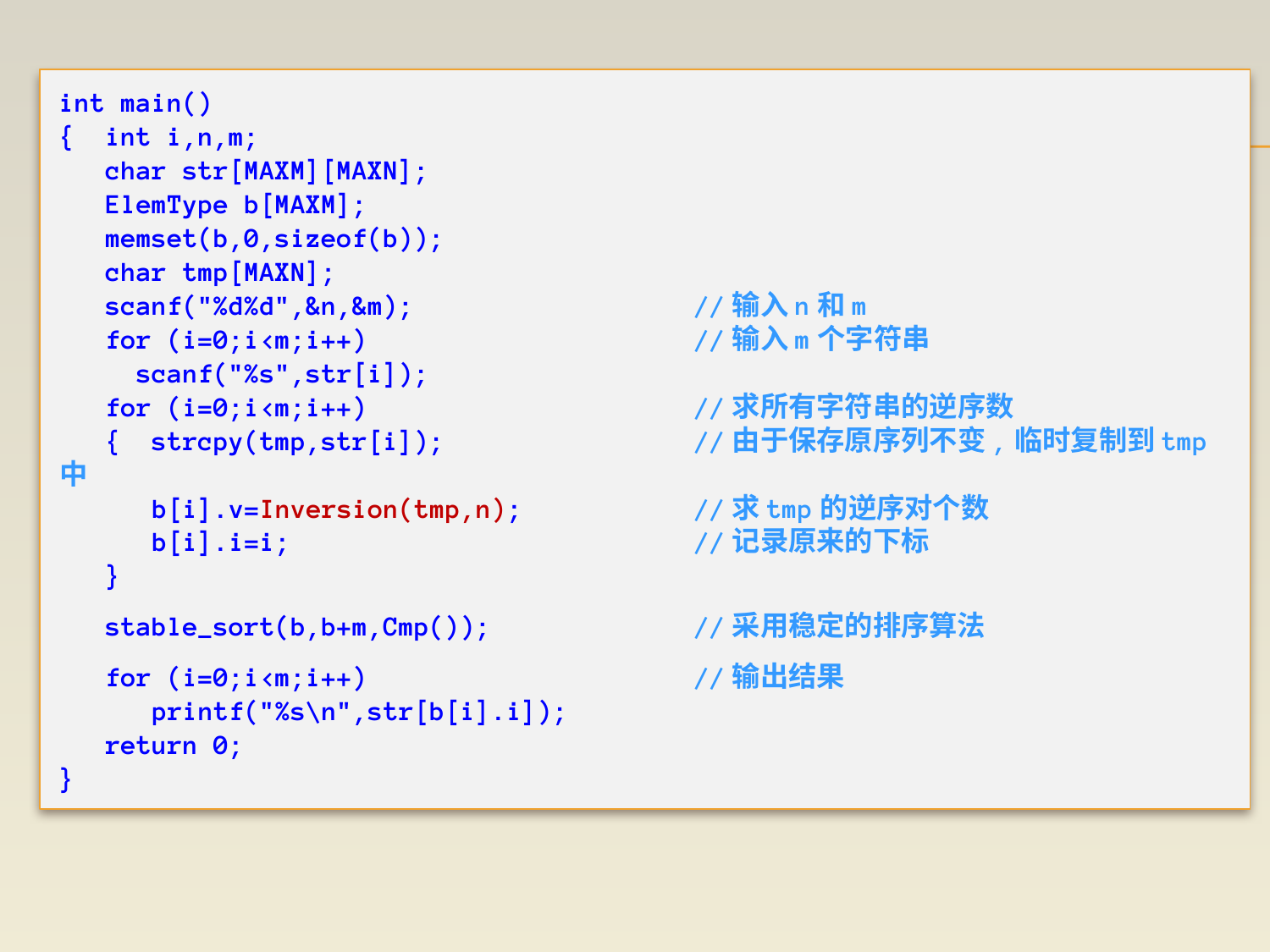

int main()
{  int i,n,m;
   char str[MAXM][MAXN];
   ElemType b[MAXM];
   memset(b,0,sizeof(b));
   char tmp[MAXN];
   scanf("%d%d",&n,&m);			//输入n和m
   for (i=0;i<m;i++)			//输入m个字符串
     scanf("%s",str[i]);
   for (i=0;i<m;i++)			//求所有字符串的逆序数
   {  strcpy(tmp,str[i]);		//由于保存原序列不变,临时复制到tmp中
      b[i].v=Inversion(tmp,n);		//求tmp的逆序对个数
      b[i].i=i;				//记录原来的下标
   }
   stable_sort(b,b+m,Cmp());		//采用稳定的排序算法
   for (i=0;i<m;i++)			//输出结果
      printf("%s\n",str[b[i].i]);
   return 0;
}